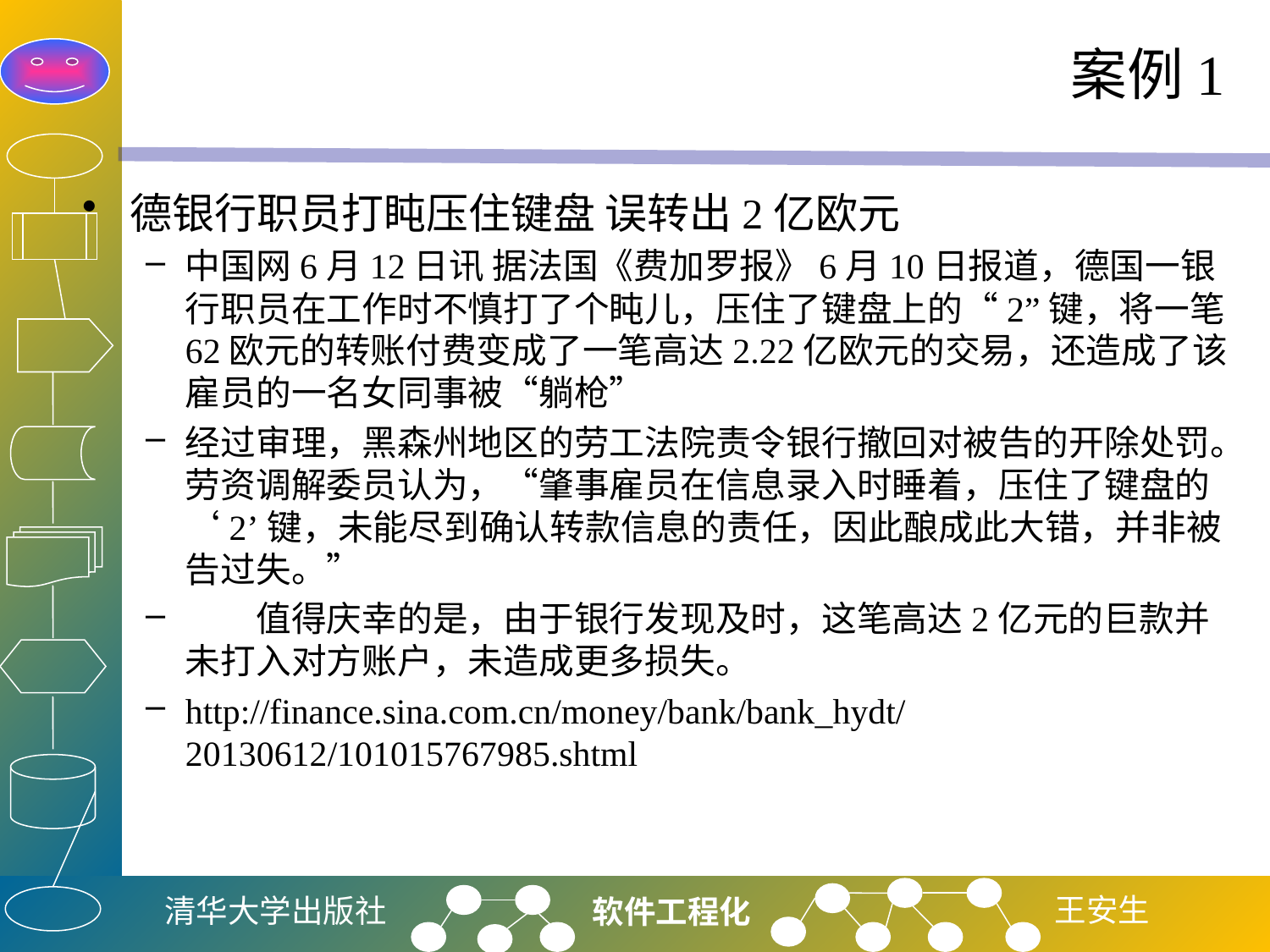

# 案例1
德银行职员打盹压住键盘 误转出2亿欧元
中国网6月12日讯 据法国《费加罗报》6月10日报道，德国一银行职员在工作时不慎打了个盹儿，压住了键盘上的“2”键，将一笔62欧元的转账付费变成了一笔高达2.22亿欧元的交易，还造成了该雇员的一名女同事被“躺枪”
经过审理，黑森州地区的劳工法院责令银行撤回对被告的开除处罚。劳资调解委员认为，“肇事雇员在信息录入时睡着，压住了键盘的‘2’键，未能尽到确认转款信息的责任，因此酿成此大错，并非被告过失。”
　　值得庆幸的是，由于银行发现及时，这笔高达2亿元的巨款并未打入对方账户，未造成更多损失。
http://finance.sina.com.cn/money/bank/bank_hydt/20130612/101015767985.shtml